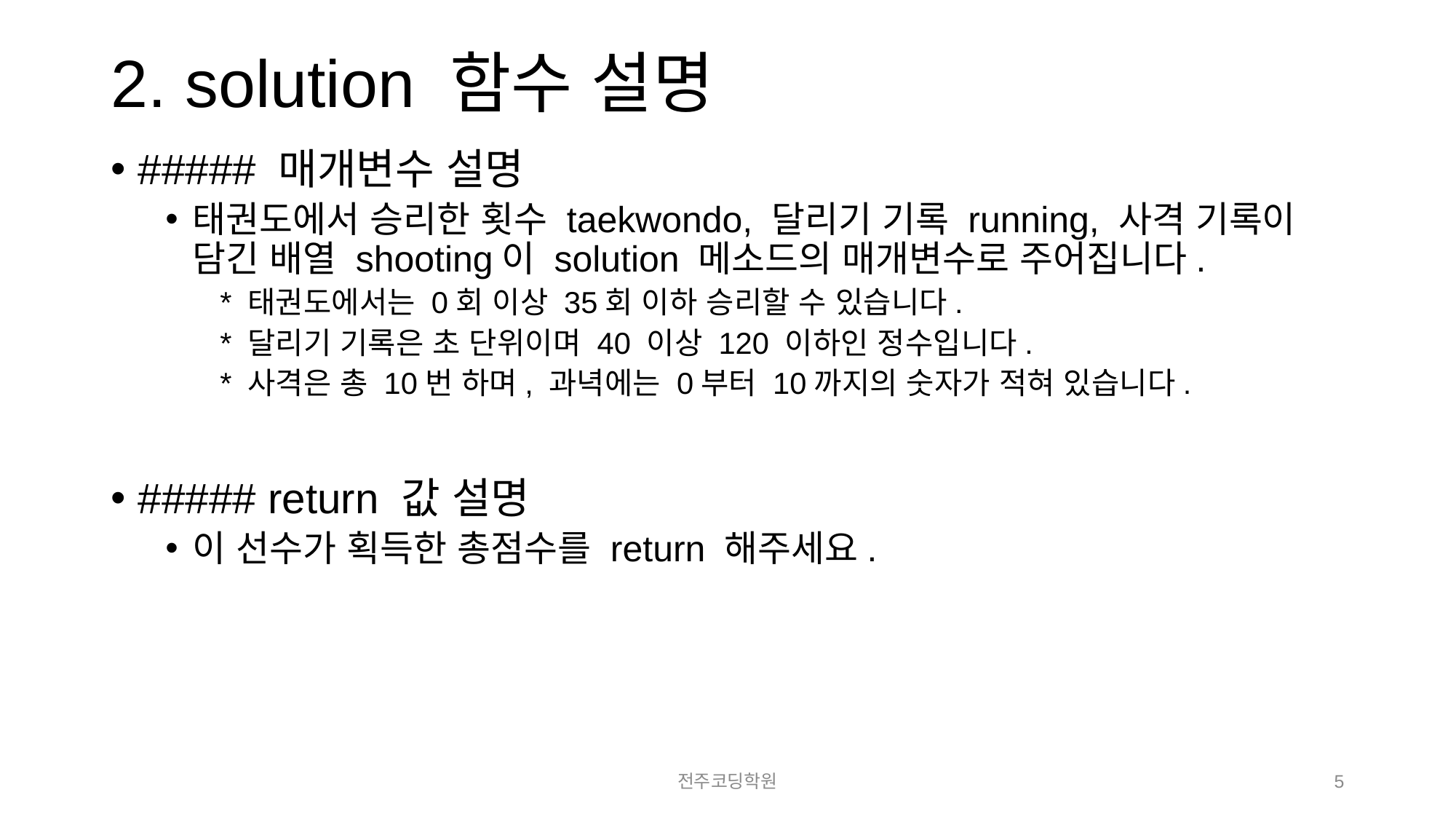

# 2. solution 함수 설명
##### 매개변수 설명
태권도에서 승리한 횟수 taekwondo, 달리기 기록 running, 사격 기록이 담긴 배열 shooting이 solution 메소드의 매개변수로 주어집니다.
* 태권도에서는 0회 이상 35회 이하 승리할 수 있습니다.
* 달리기 기록은 초 단위이며 40 이상 120 이하인 정수입니다.
* 사격은 총 10번 하며, 과녁에는 0부터 10까지의 숫자가 적혀 있습니다.

##### return 값 설명
이 선수가 획득한 총점수를 return 해주세요.
전주코딩학원
5